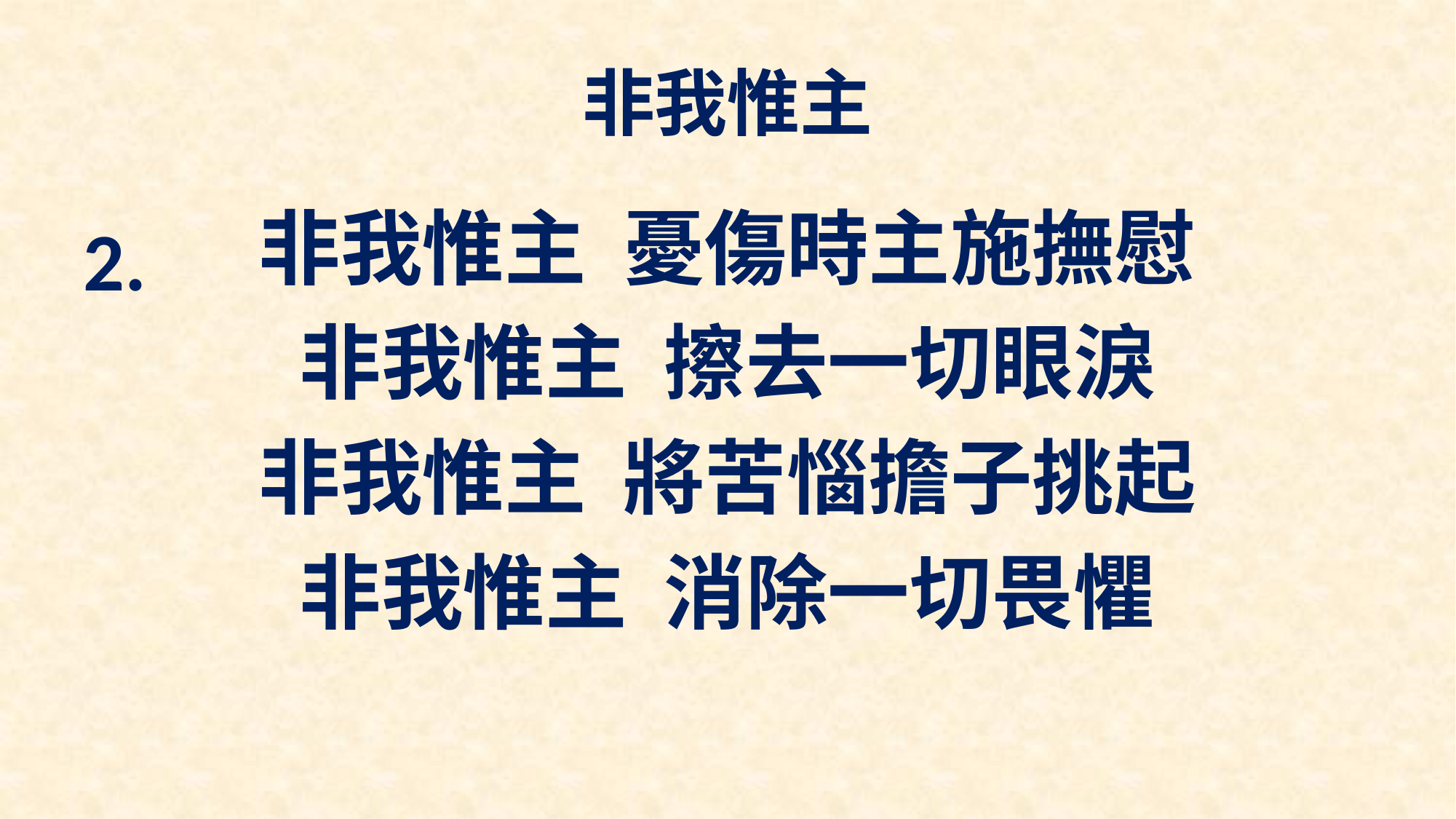

# 非我惟主
非我惟主  憂傷時主施撫慰
非我惟主  擦去一切眼淚
非我惟主  將苦惱擔子挑起
非我惟主  消除一切畏懼
2.